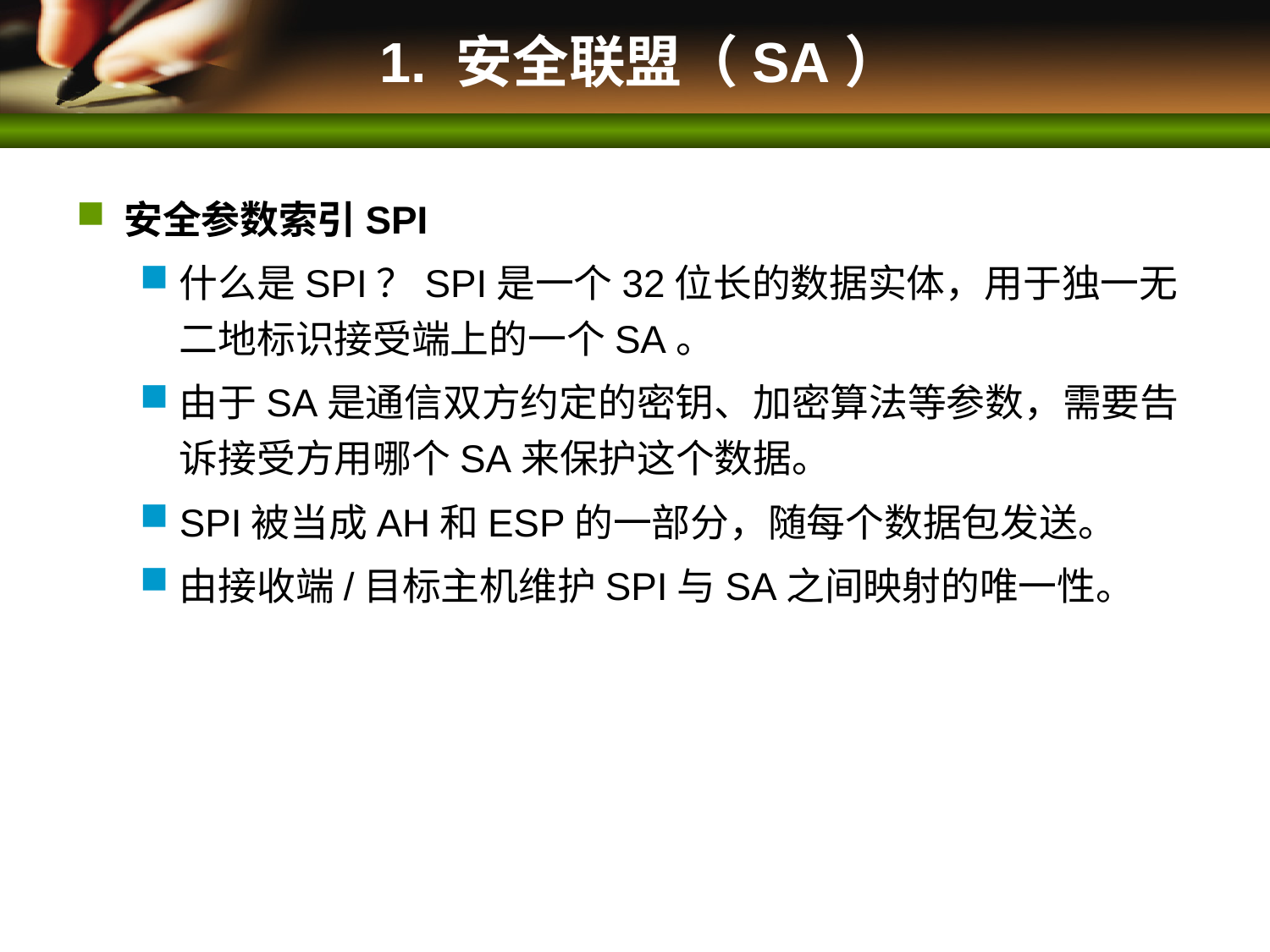

# 1. 安全联盟（SA）
安全参数索引SPI
什么是SPI？SPI是一个32位长的数据实体，用于独一无二地标识接受端上的一个SA。
由于SA是通信双方约定的密钥、加密算法等参数，需要告诉接受方用哪个SA来保护这个数据。
SPI被当成AH和ESP的一部分，随每个数据包发送。
由接收端/目标主机维护SPI与SA之间映射的唯一性。